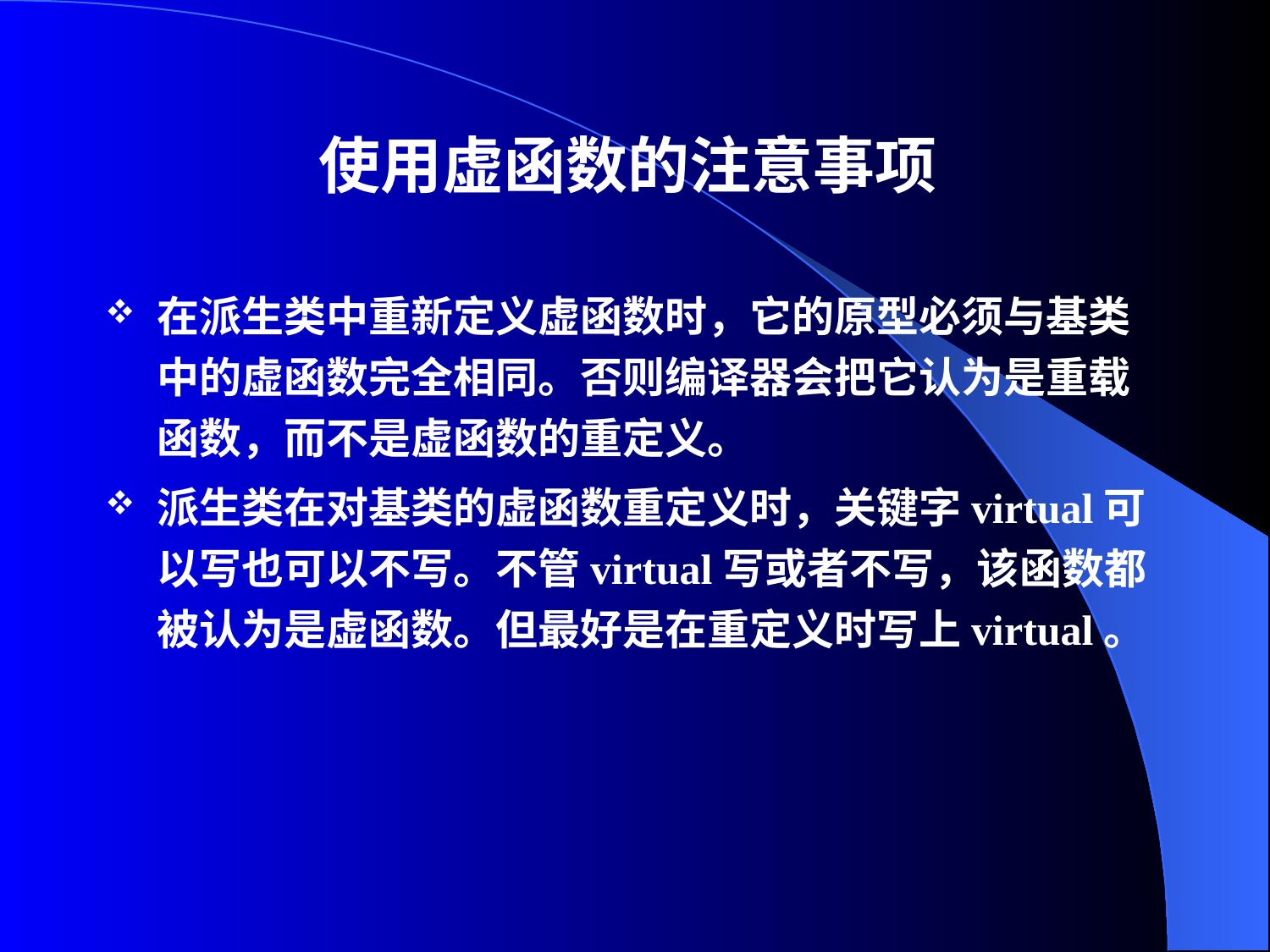

# 使用虚函数的注意事项
在派生类中重新定义虚函数时，它的原型必须与基类中的虚函数完全相同。否则编译器会把它认为是重载函数，而不是虚函数的重定义。
派生类在对基类的虚函数重定义时，关键字virtual可以写也可以不写。不管virtual写或者不写，该函数都被认为是虚函数。但最好是在重定义时写上virtual。